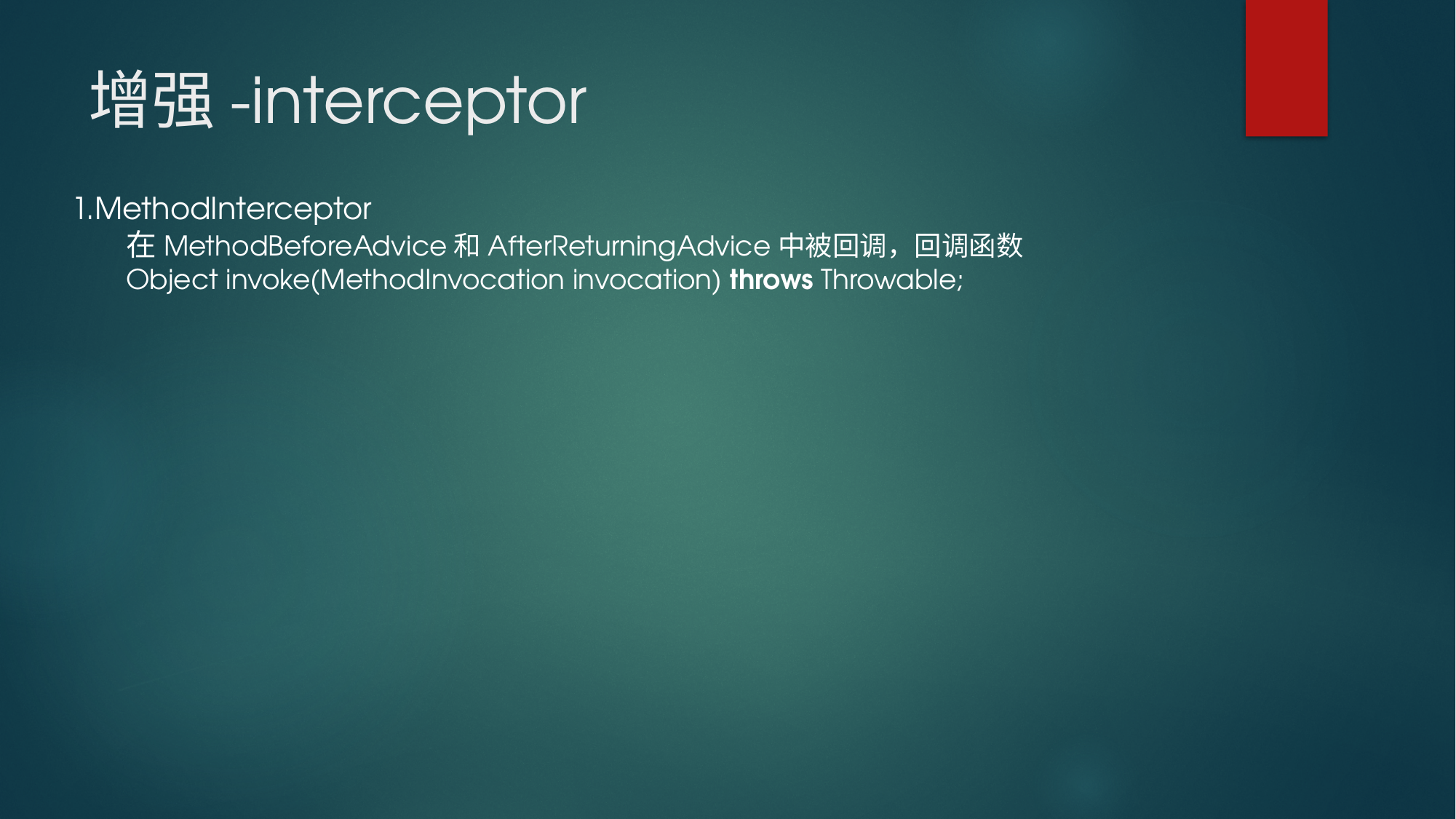

# 增强-interceptor
1.MethodInterceptor
	在MethodBeforeAdvice和AfterReturningAdvice中被回调，回调函数
	Object invoke(MethodInvocation invocation) throws Throwable;